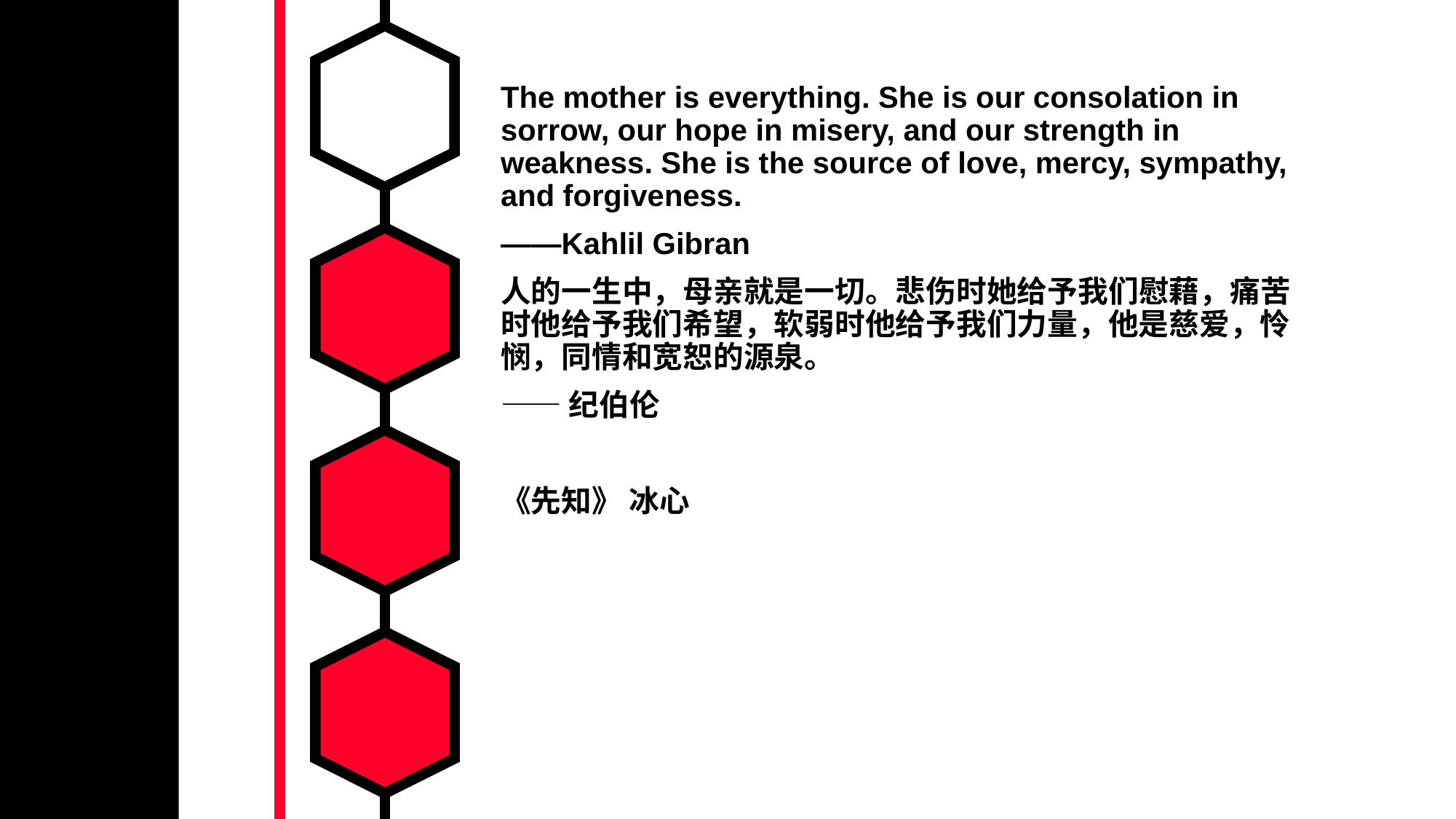

#

The mother is everything. She is our consolation in sorrow, our hope in misery, and our strength in weakness. She is the source of love, mercy, sympathy, and forgiveness.
——Kahlil Gibran
人的一生中，母亲就是一切。悲伤时她给予我们慰藉，痛苦时他给予我们希望，软弱时他给予我们力量，他是慈爱，怜悯，同情和宽恕的源泉。
——纪伯伦

《先知》 冰心